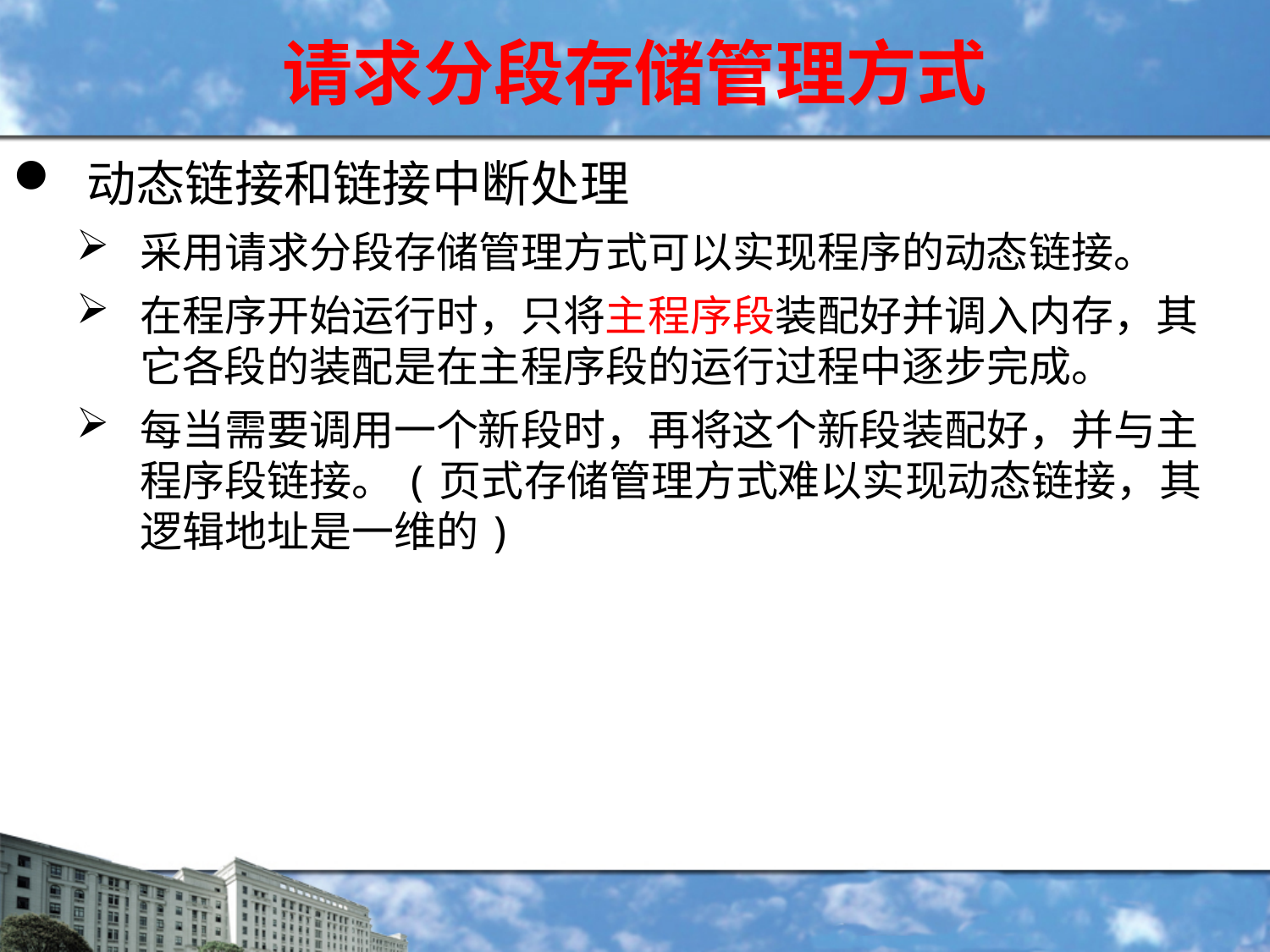

请求分段存储管理方式
动态链接和链接中断处理
采用请求分段存储管理方式可以实现程序的动态链接。
在程序开始运行时，只将主程序段装配好并调入内存，其它各段的装配是在主程序段的运行过程中逐步完成。
每当需要调用一个新段时，再将这个新段装配好，并与主程序段链接。(页式存储管理方式难以实现动态链接，其逻辑地址是一维的)